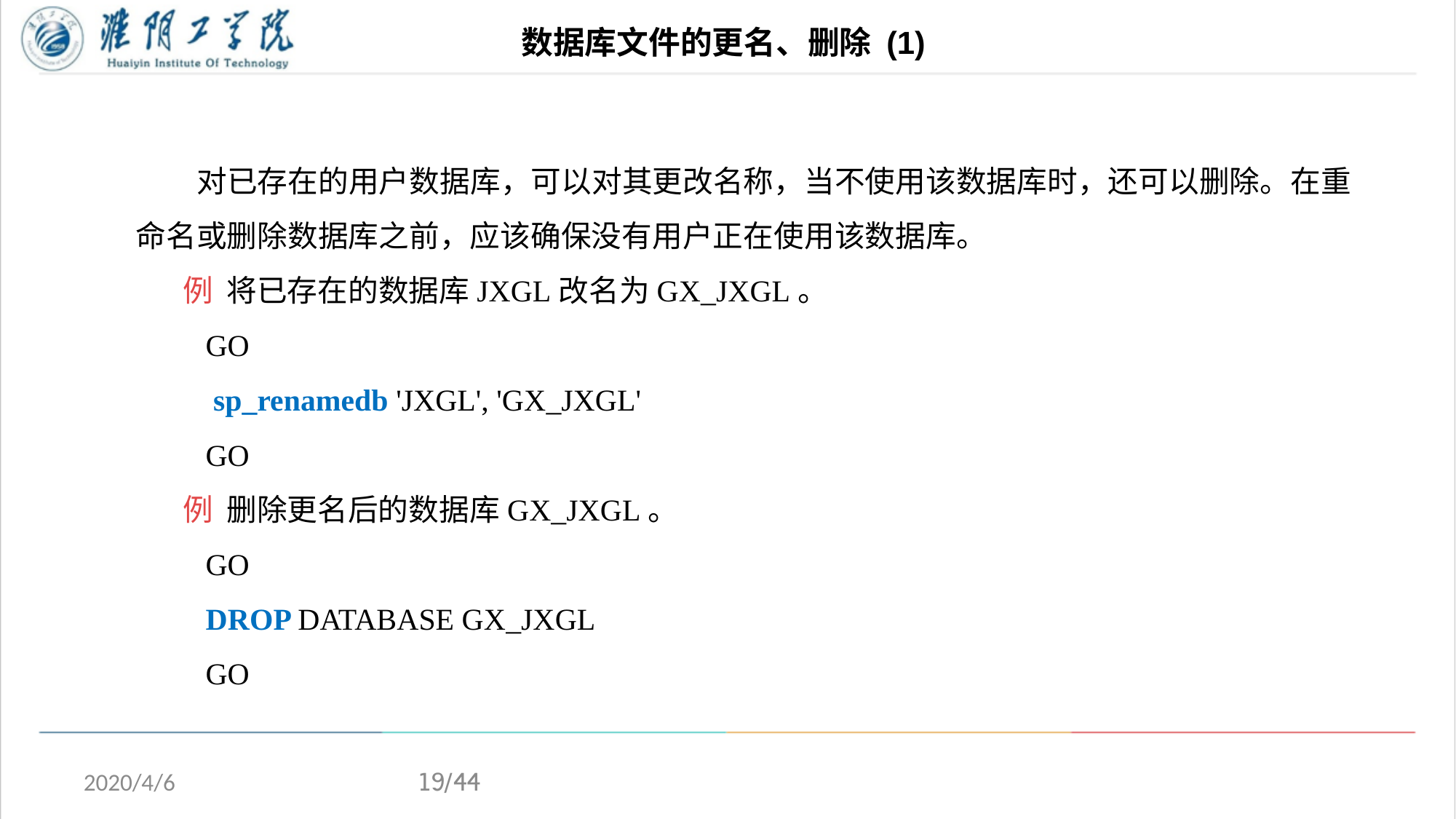

# 数据库文件的更名、删除 (1)
 对已存在的用户数据库，可以对其更改名称，当不使用该数据库时，还可以删除。在重命名或删除数据库之前，应该确保没有用户正在使用该数据库。
例  将已存在的数据库JXGL改名为GX_JXGL。
   GO
    sp_renamedb 'JXGL', 'GX_JXGL'
   GO
例  删除更名后的数据库GX_JXGL。
   GO
   DROP DATABASE GX_JXGL
   GO
19/44
2020/4/6